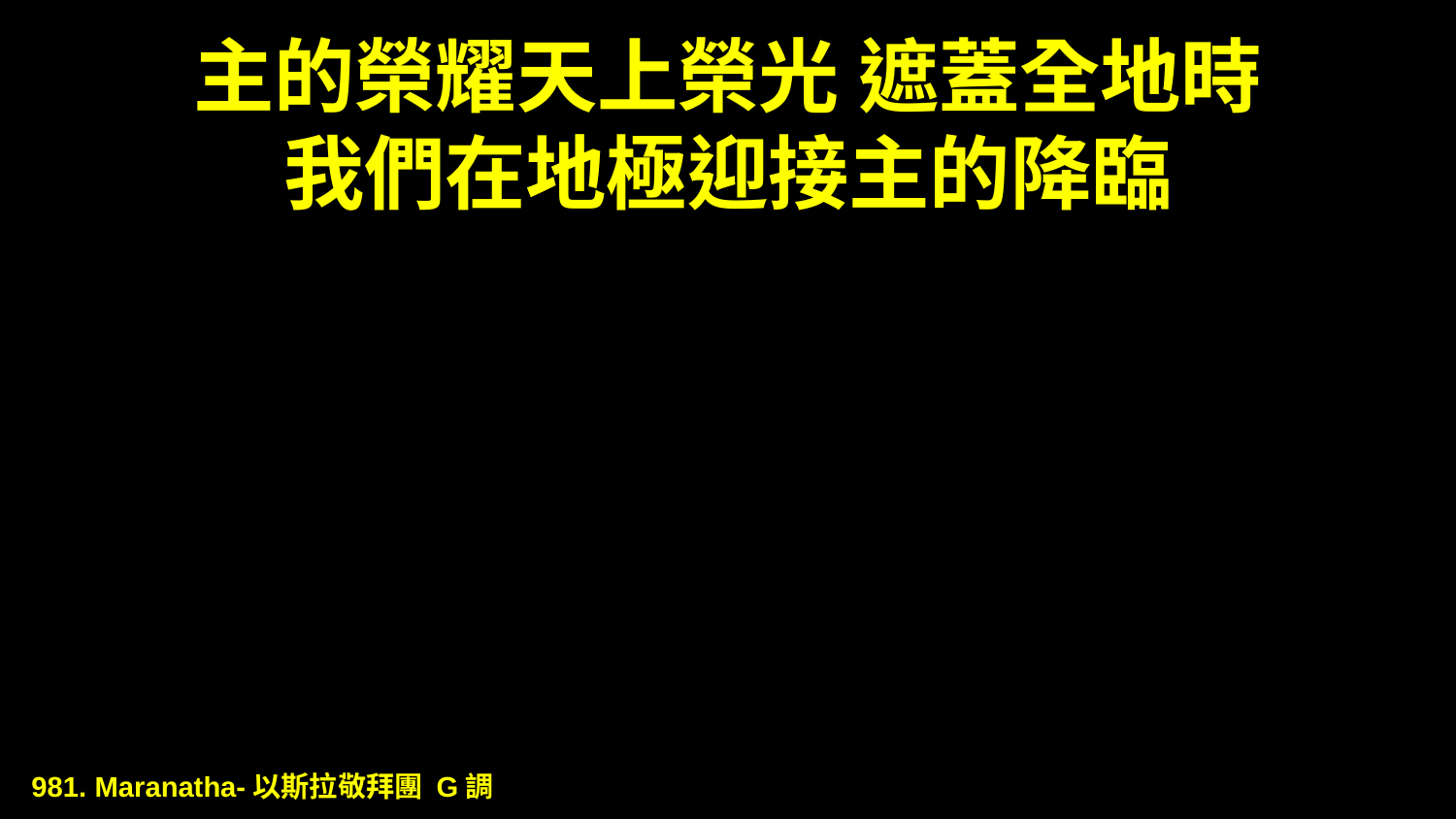

# 主的榮耀天上榮光 遮蓋全地時 我們在地極迎接主的降臨
981. Maranatha-以斯拉敬拜團 G調